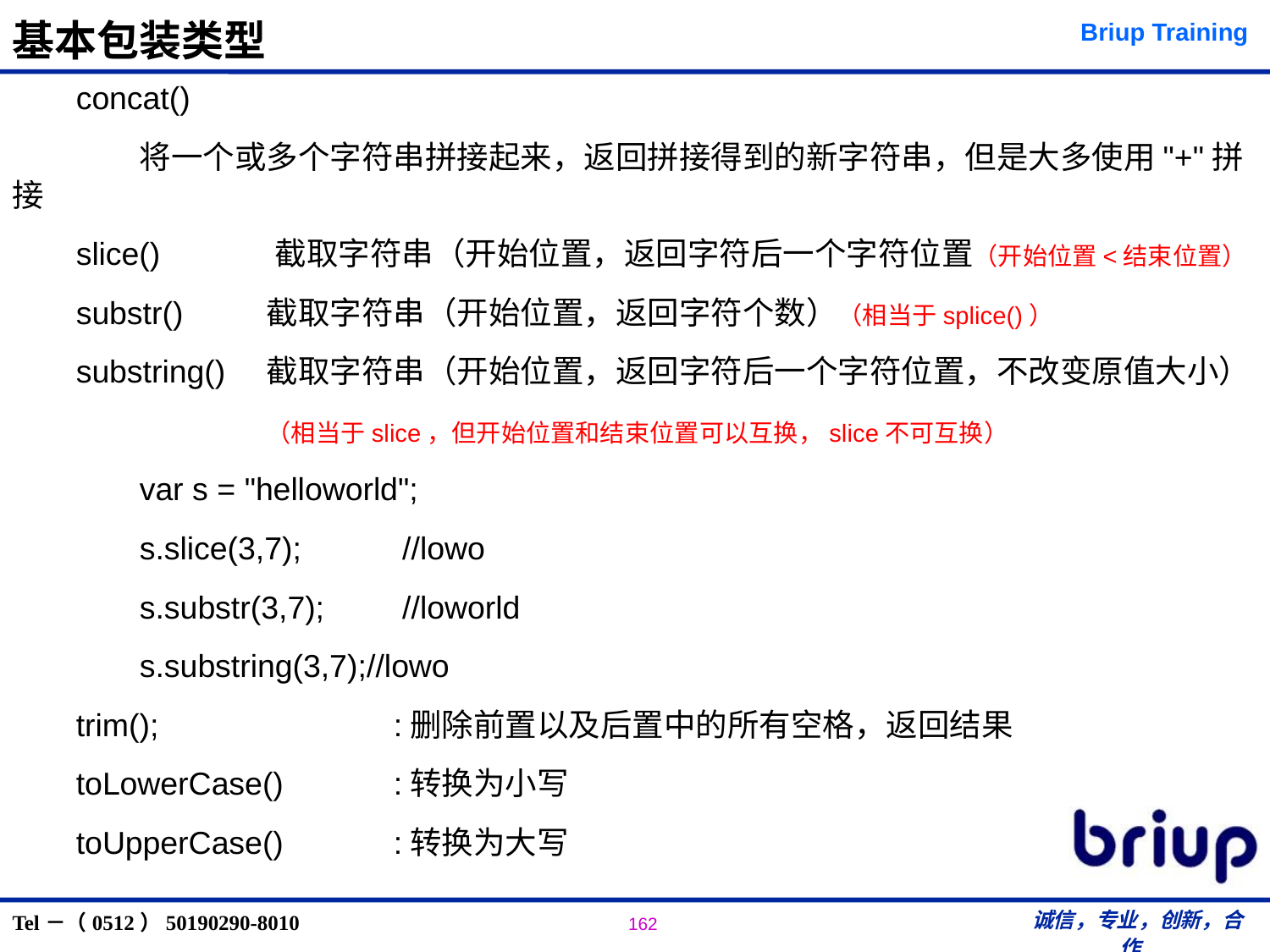

# 基本包装类型
concat()
	将一个或多个字符串拼接起来，返回拼接得到的新字符串，但是大多使用"+"拼接
slice()            截取字符串（开始位置，返回字符后一个字符位置（开始位置<结束位置）
substr()	截取字符串（开始位置，返回字符个数）（相当于splice()）
substring()	截取字符串（开始位置，返回字符后一个字符位置，不改变原值大小）
		（相当于slice，但开始位置和结束位置可以互换，slice不可互换）
	var s = "helloworld";
	s.slice(3,7);	 //lowo
	s.substr(3,7);	 //loworld
	s.substring(3,7);//lowo
trim();		:删除前置以及后置中的所有空格，返回结果
toLowerCase()	:转换为小写
toUpperCase()	:转换为大写